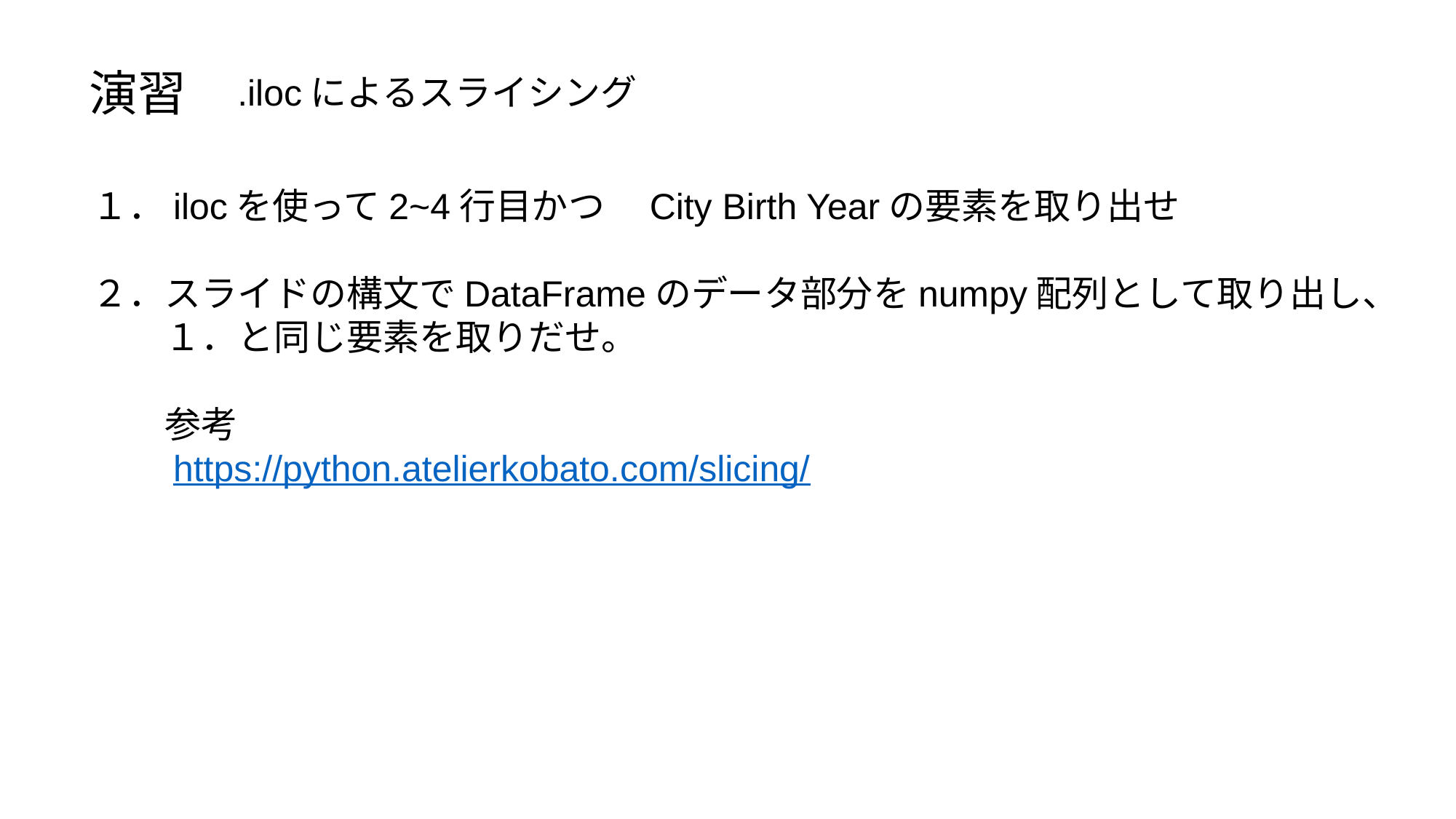

演習
.ilocによるスライシング
１．ilocを使って2~4行目かつ　City Birth Yearの要素を取り出せ

２．スライドの構文でDataFrameのデータ部分をnumpy配列として取り出し、
　　１．と同じ要素を取りだせ。
　　参考
　　https://python.atelierkobato.com/slicing/